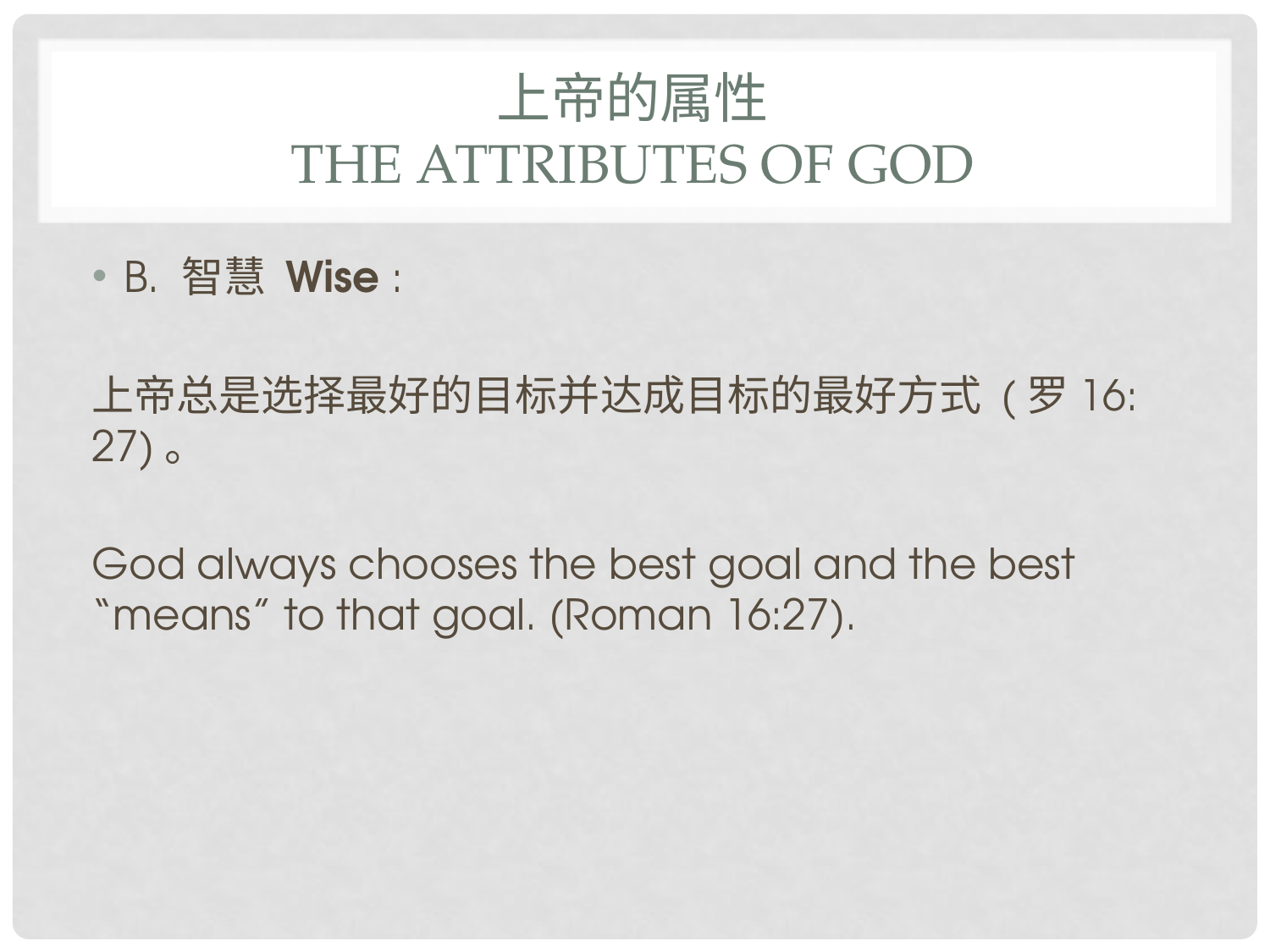

# 上帝的属性 The attributes of God
B. 智慧 Wise :

上帝总是选择最好的目标并达成目标的最好方式 (罗16: 27)。

God always chooses the best goal and the best “means” to that goal. (Roman 16:27).